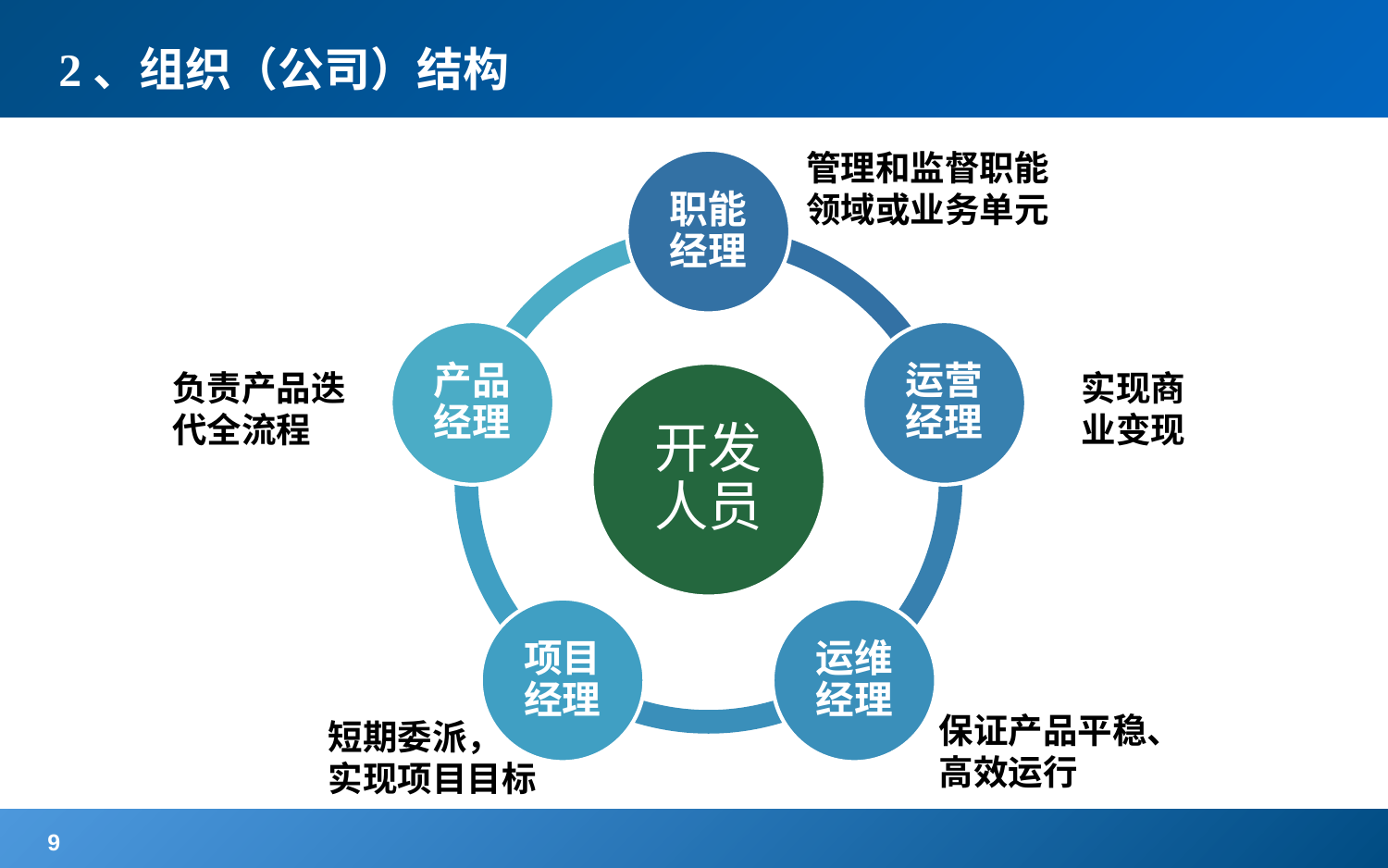

# 2、组织（公司）结构
管理和监督职能领域或业务单元

开发人员
职能经理
运营经理
运维经理
项目经理
产品经理
实现商业变现
负责产品迭代全流程
保证产品平稳、高效运行
短期委派，
实现项目目标